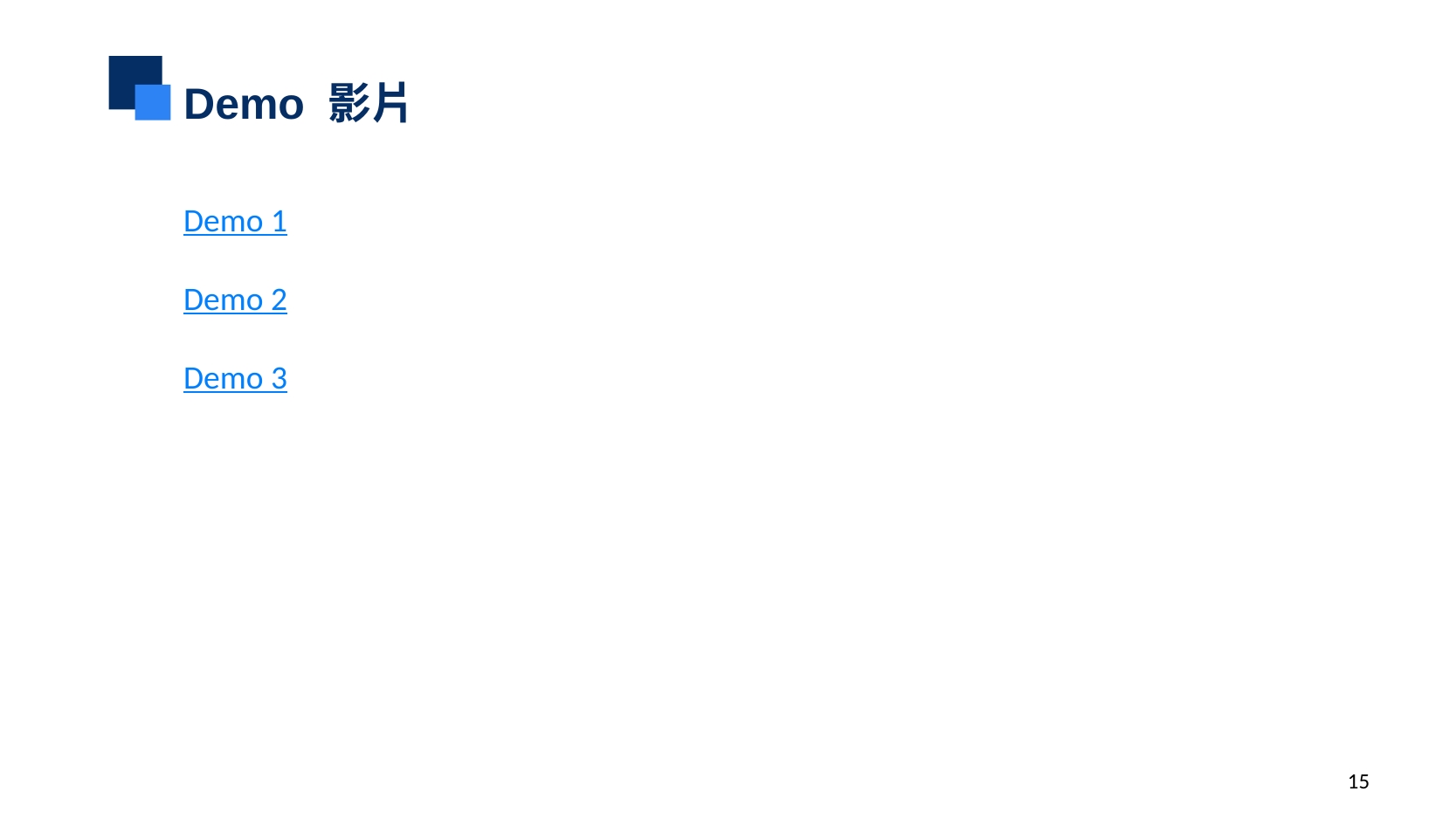

Demo 影片

Demo 1

Demo 2

Demo 3
15